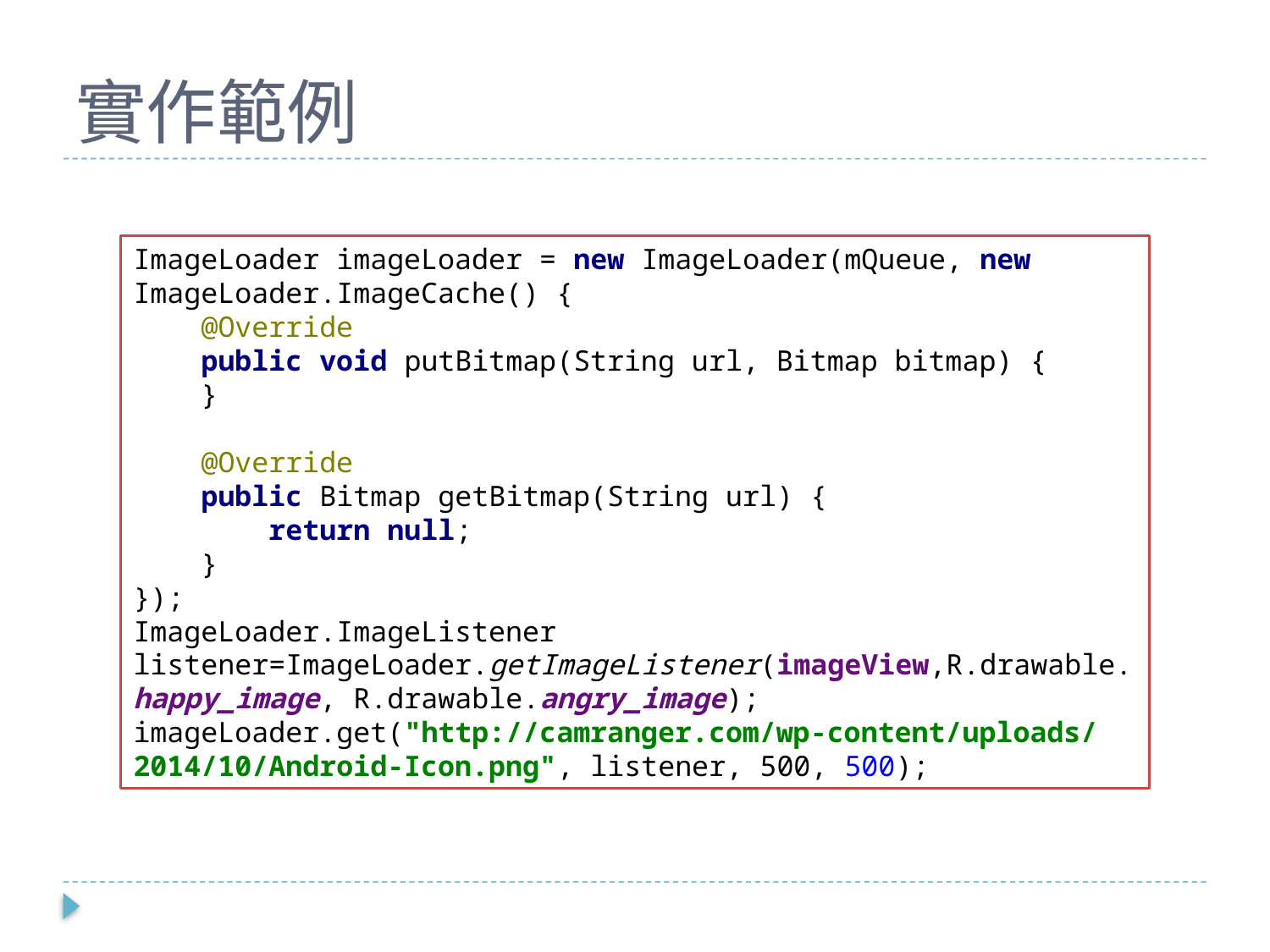

# 實作範例

ImageLoader imageLoader = new ImageLoader(mQueue, new ImageLoader.ImageCache() {
    @Override
    public void putBitmap(String url, Bitmap bitmap) {
    }
    @Override
    public Bitmap getBitmap(String url) {
        return null;
    }
});
ImageLoader.ImageListener listener=ImageLoader.getImageListener(imageView,R.drawable.happy_image, R.drawable.angry_image);
imageLoader.get("http://camranger.com/wp-content/uploads/2014/10/Android-Icon.png", listener, 500, 500);